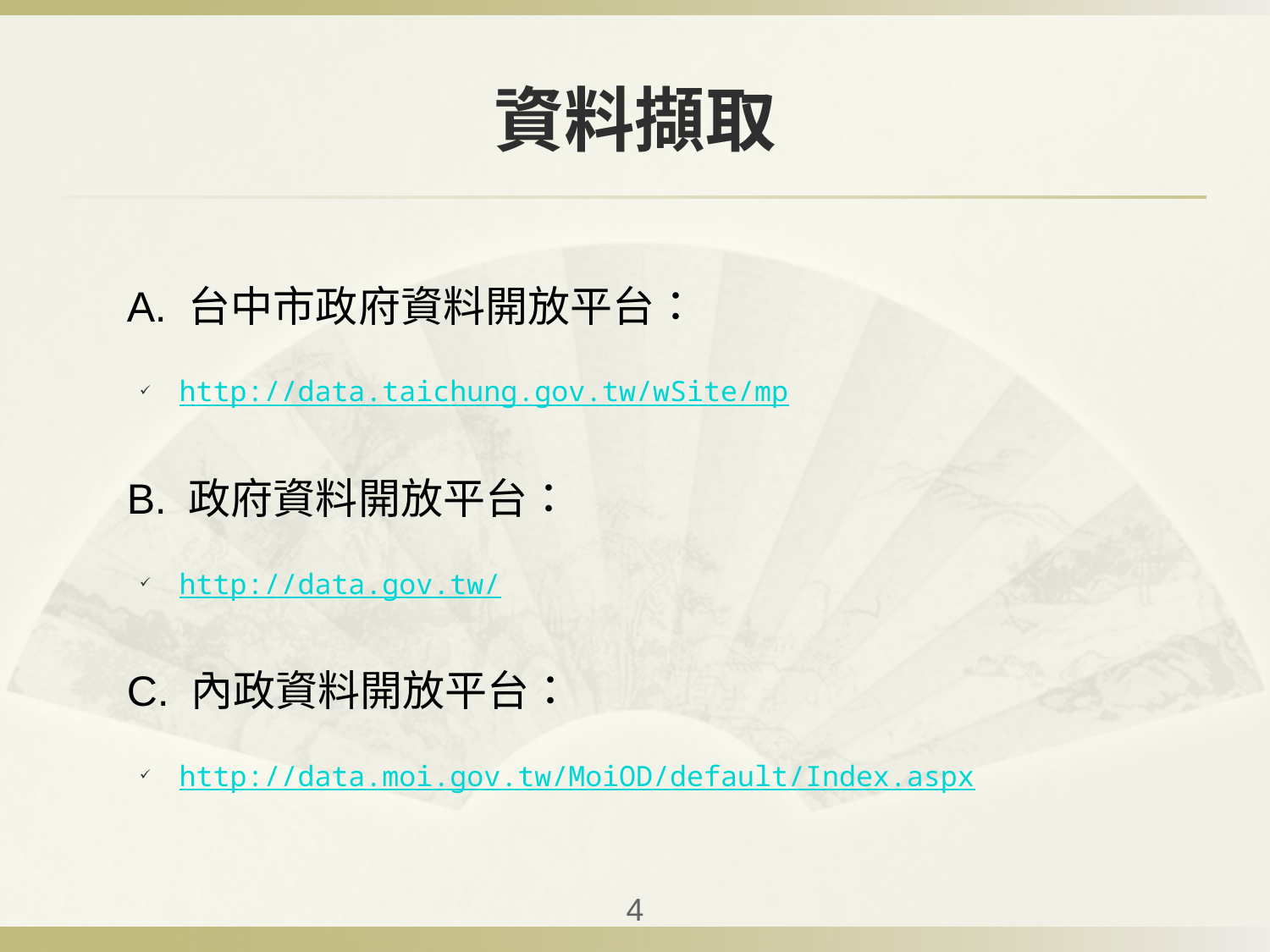

# 資料擷取
  A. 台中市政府資料開放平台：
http://data.taichung.gov.tw/wSite/mp
  B. 政府資料開放平台：
http://data.gov.tw/
  C. 內政資料開放平台：
http://data.moi.gov.tw/MoiOD/default/Index.aspx

4